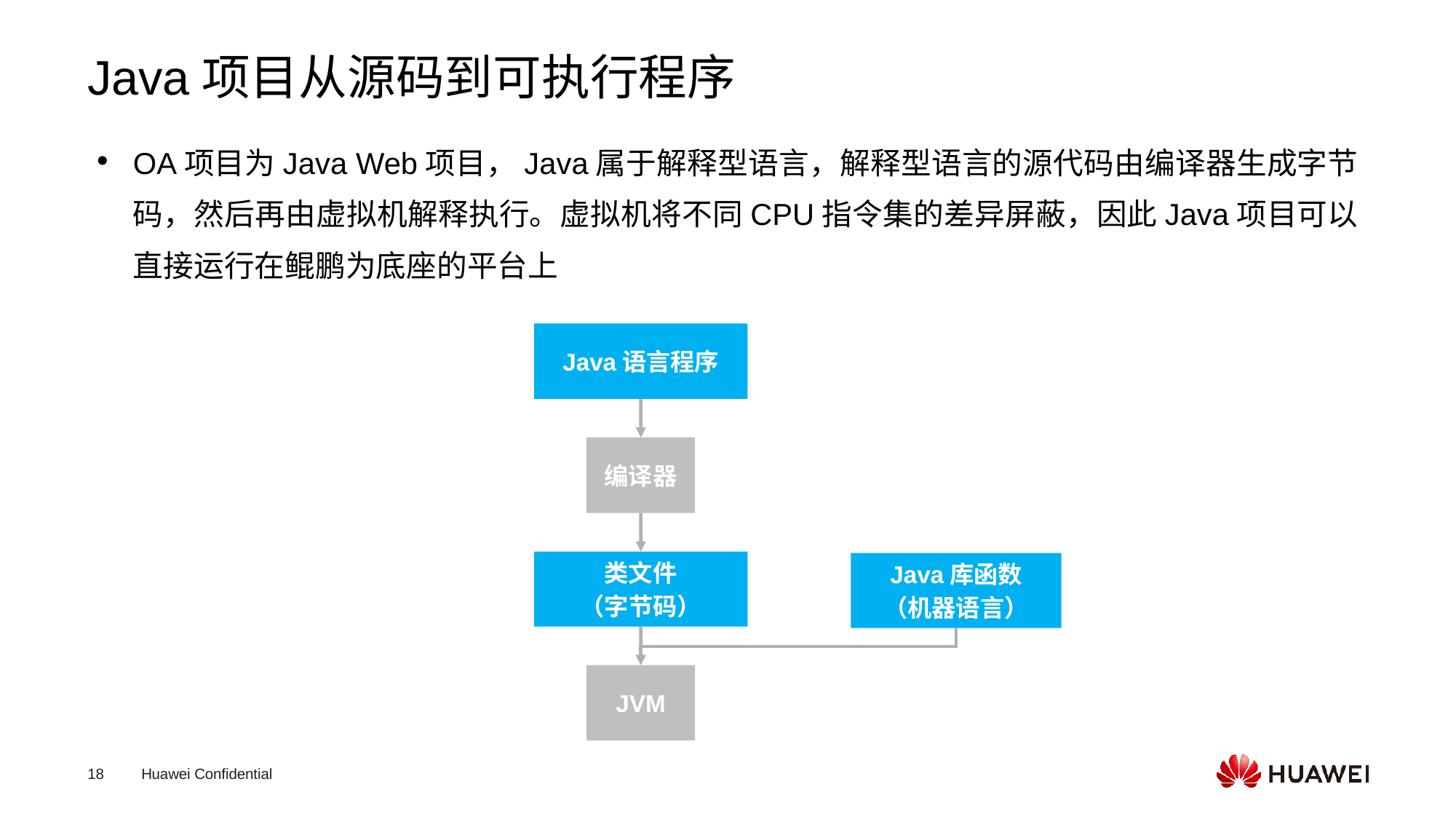

# Java项目从源码到可执行程序
OA项目为Java Web项目，Java属于解释型语言，解释型语言的源代码由编译器生成字节码，然后再由虚拟机解释执行。虚拟机将不同CPU指令集的差异屏蔽，因此Java项目可以直接运行在鲲鹏为底座的平台上
Java语言程序
编译器
类文件
（字节码）
Java库函数
（机器语言）
JVM